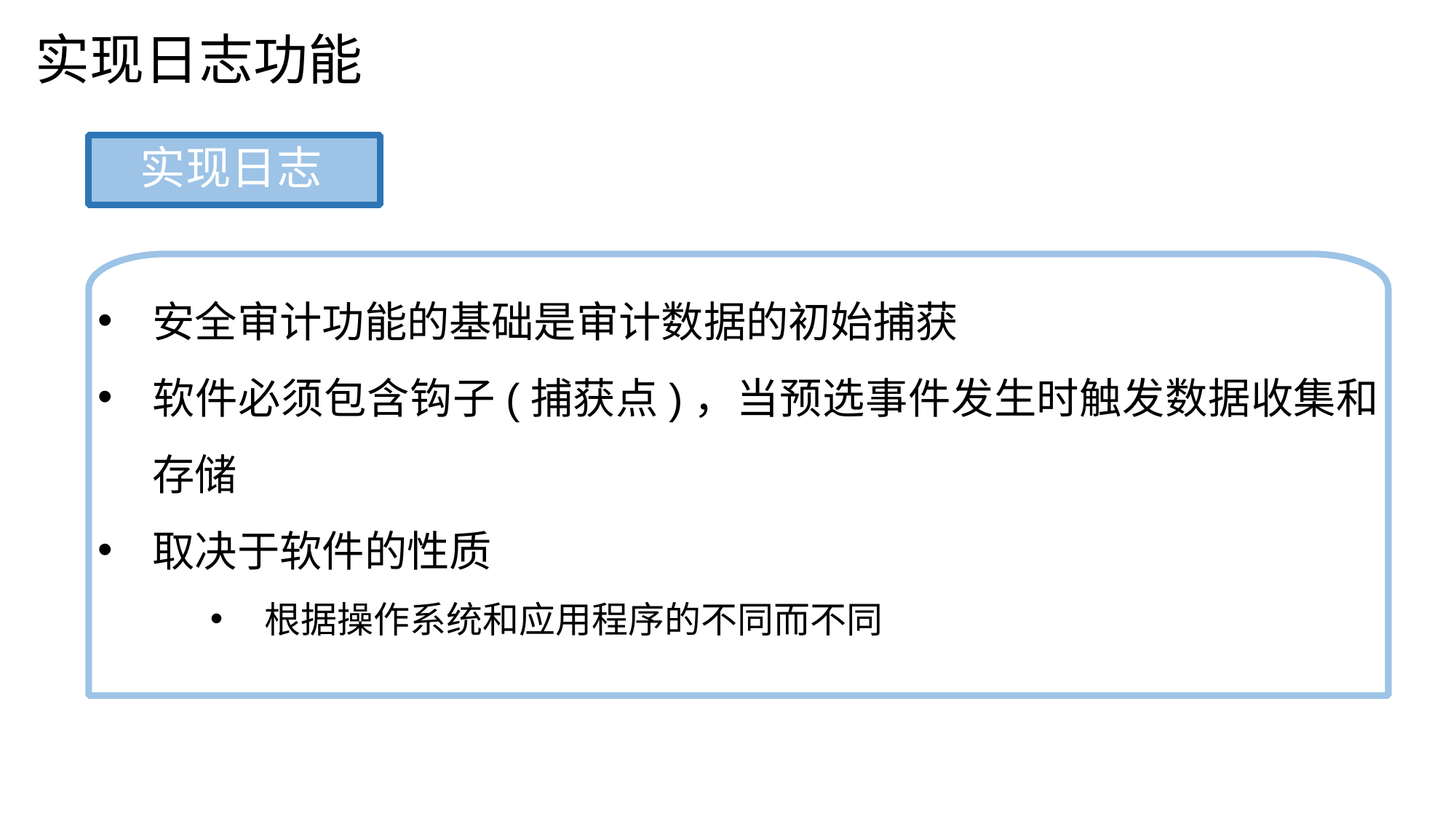

实现日志功能

实现日志
安全审计功能的基础是审计数据的初始捕获
软件必须包含钩子(捕获点)，当预选事件发生时触发数据收集和存储
取决于软件的性质
根据操作系统和应用程序的不同而不同